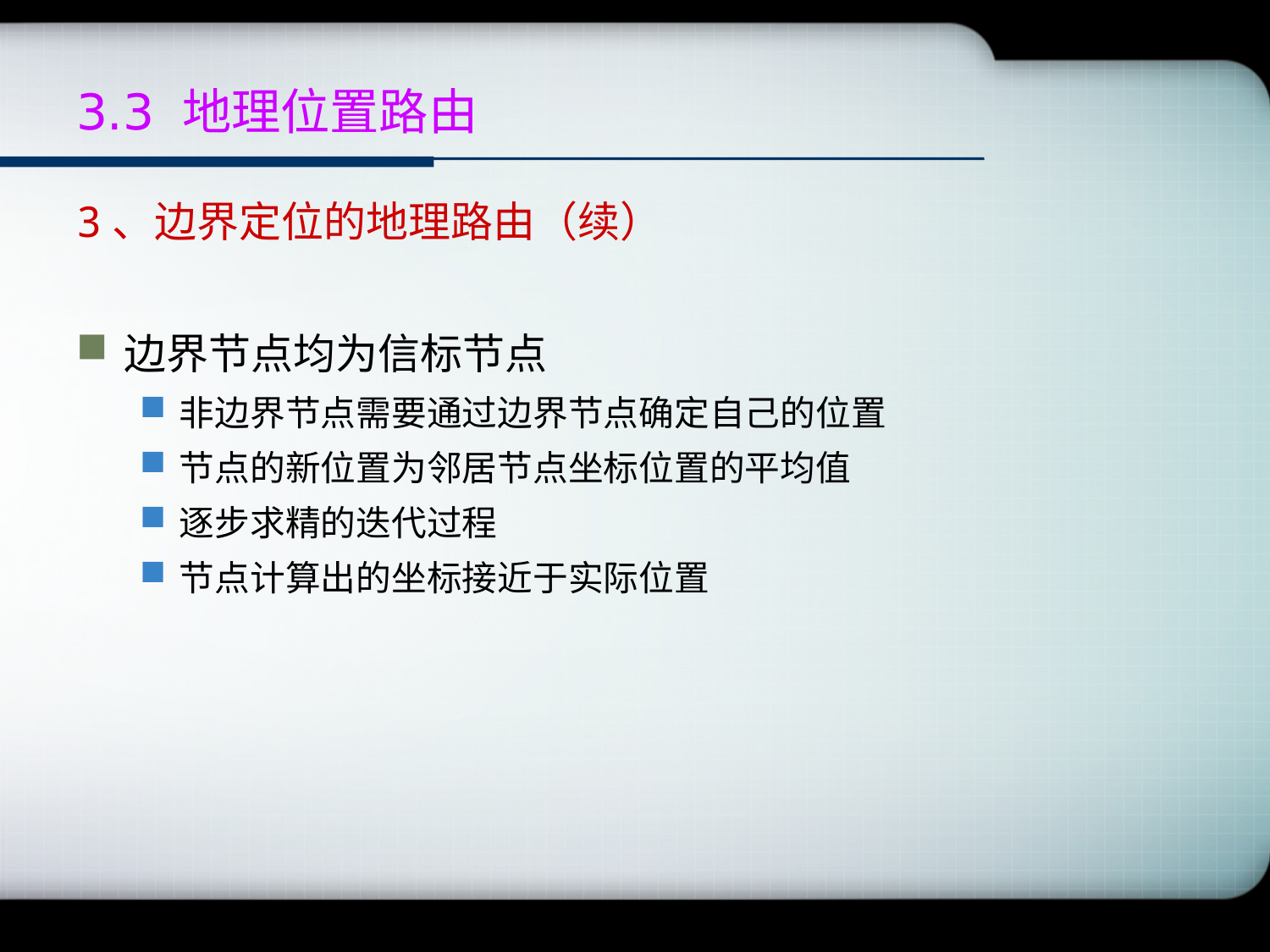

# 3.3 地理位置路由
3、边界定位的地理路由（续）

边界节点均为信标节点
非边界节点需要通过边界节点确定自己的位置
节点的新位置为邻居节点坐标位置的平均值
逐步求精的迭代过程
节点计算出的坐标接近于实际位置